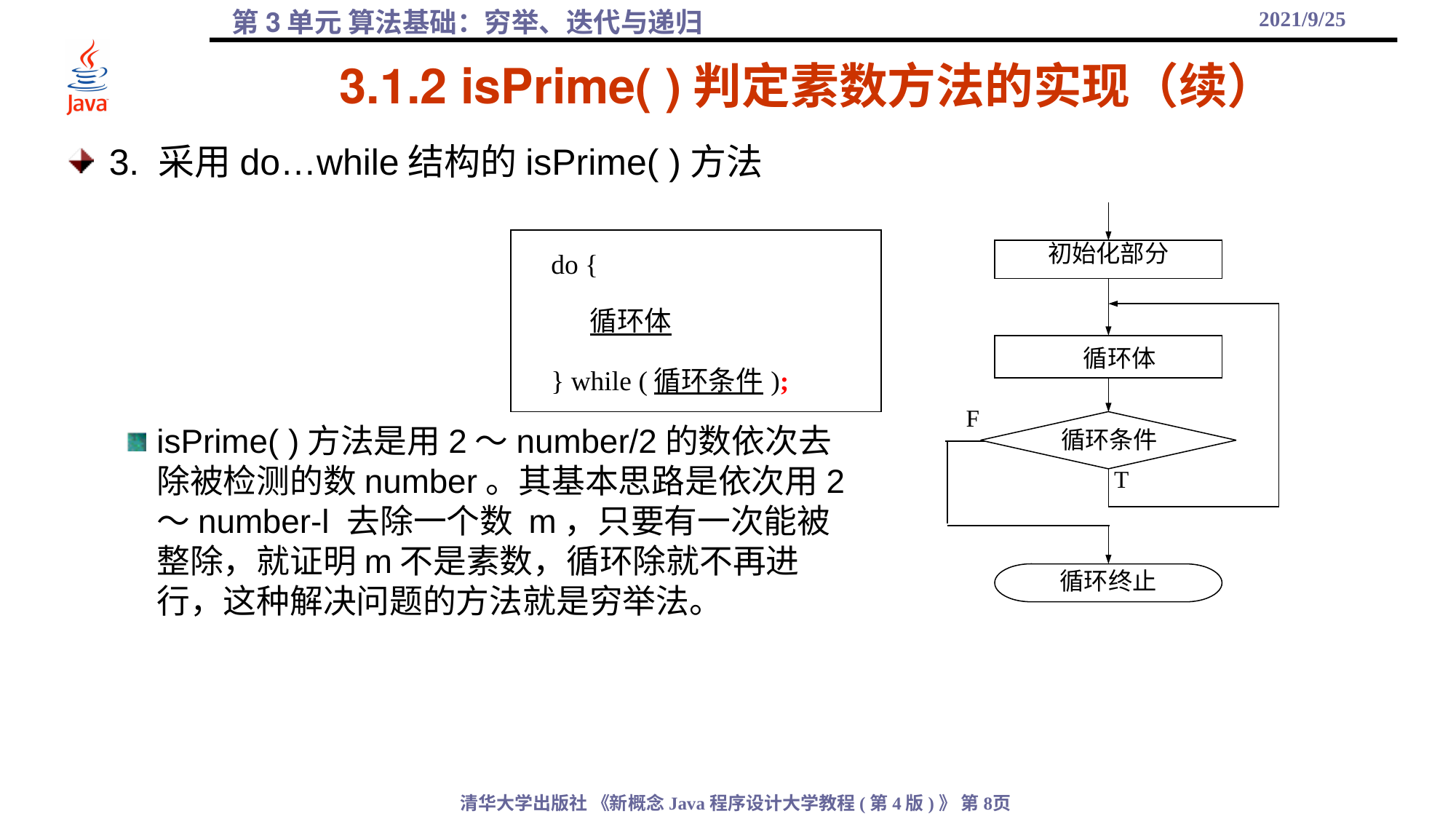

2021/9/25
# 3.1.2 isPrime( )判定素数方法的实现（续）
3. 采用do…while结构的isPrime( )方法

isPrime( )方法是用2～number/2的数依次去除被检测的数number。其基本思路是依次用2～number-l 去除一个数 m，只要有一次能被整除，就证明m不是素数，循环除就不再进行，这种解决问题的方法就是穷举法。
初始化部分

循环体

F

循环条件
T

循环终止

| do { 循环体 } while (循环条件); |
| --- |